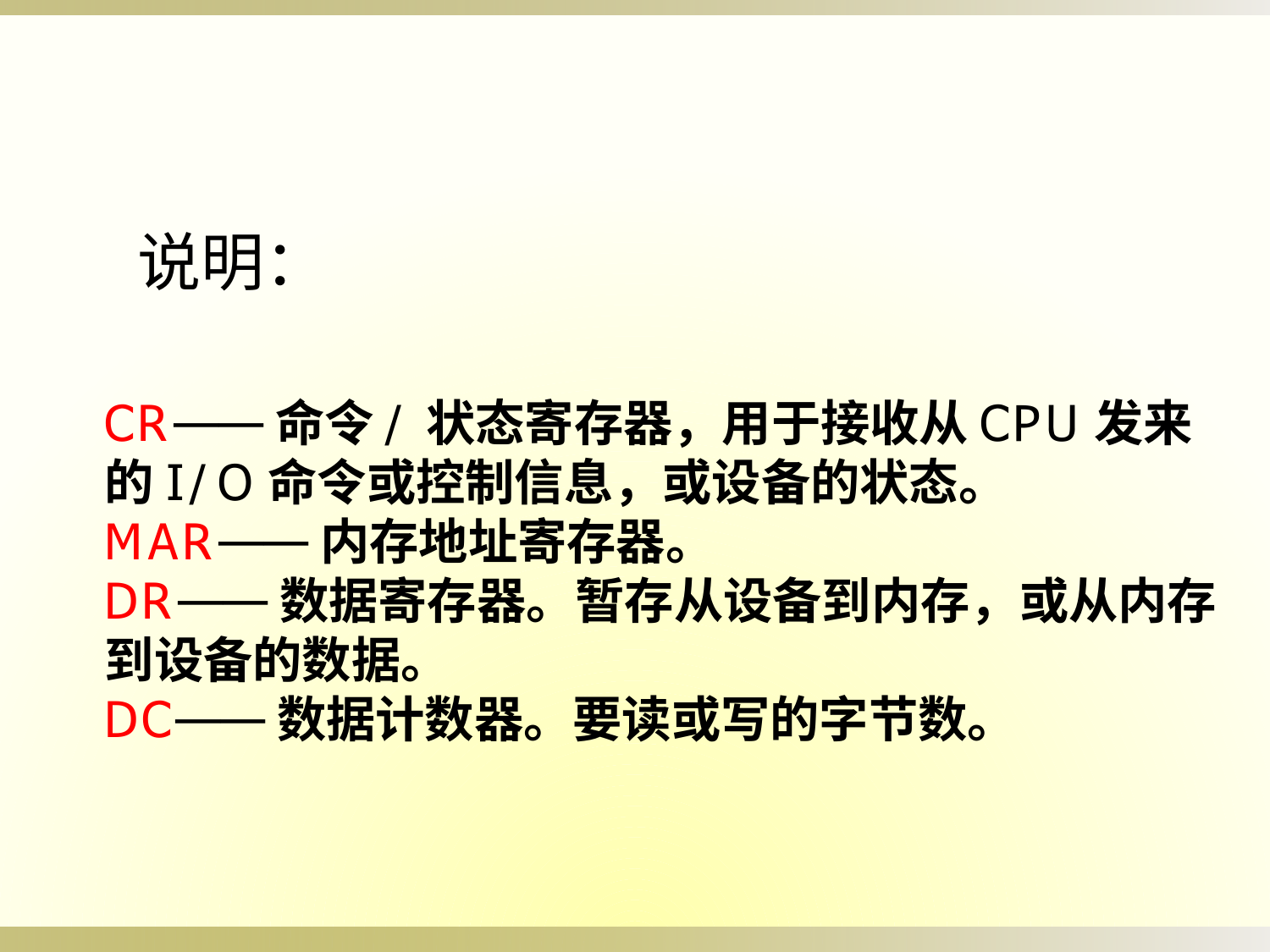

说明：
CR——命令/状态寄存器，用于接收从CPU发来的I/O命令或控制信息，或设备的状态。
MAR——内存地址寄存器。
DR——数据寄存器。暂存从设备到内存，或从内存到设备的数据。
DC——数据计数器。要读或写的字节数。
62